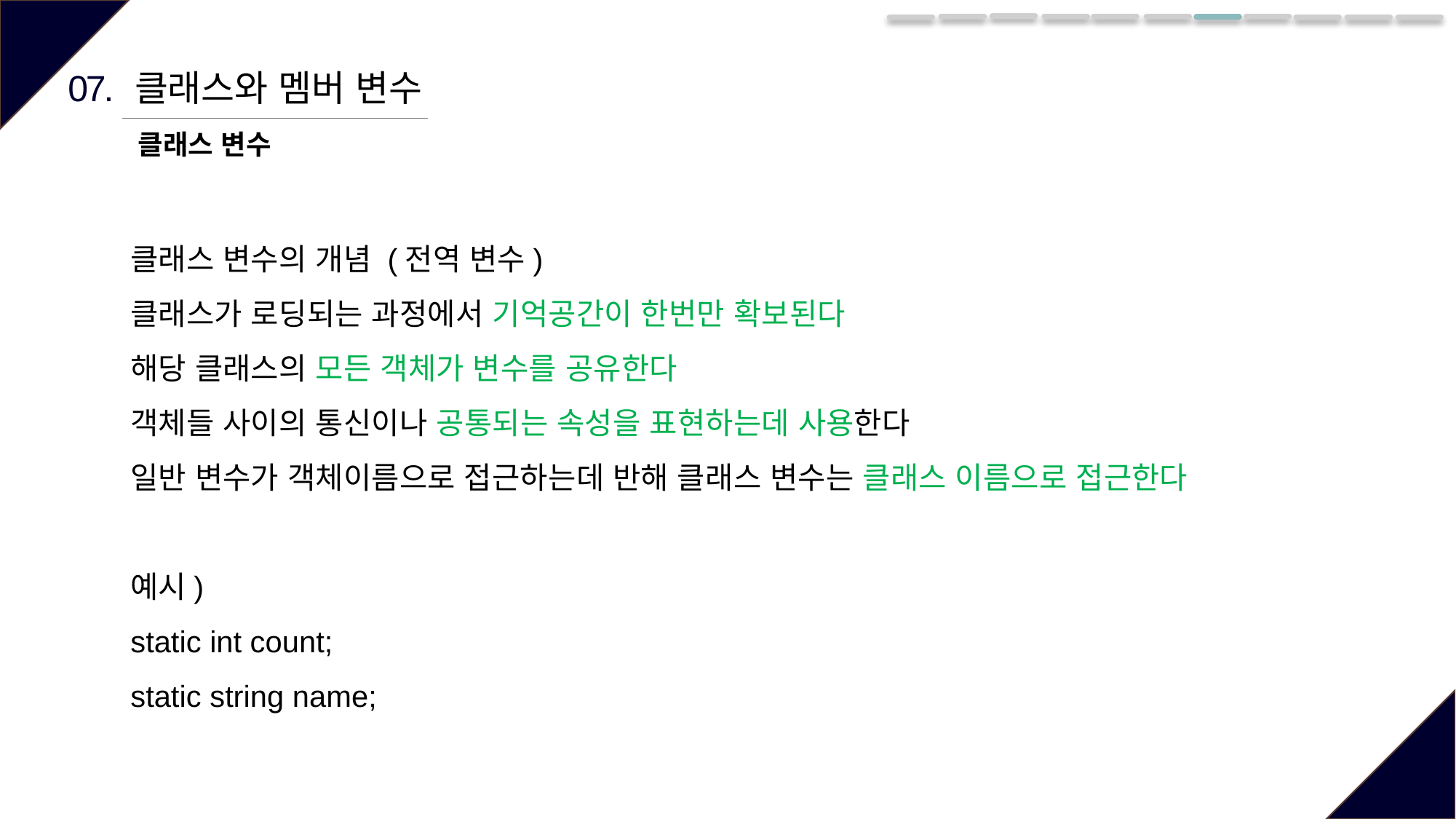

07.
클래스와 멤버 변수
클래스 변수
클래스 변수의 개념 (전역 변수)
클래스가 로딩되는 과정에서 기억공간이 한번만 확보된다
해당 클래스의 모든 객체가 변수를 공유한다
객체들 사이의 통신이나 공통되는 속성을 표현하는데 사용한다
일반 변수가 객체이름으로 접근하는데 반해 클래스 변수는 클래스 이름으로 접근한다

예시)
static int count;
static string name;